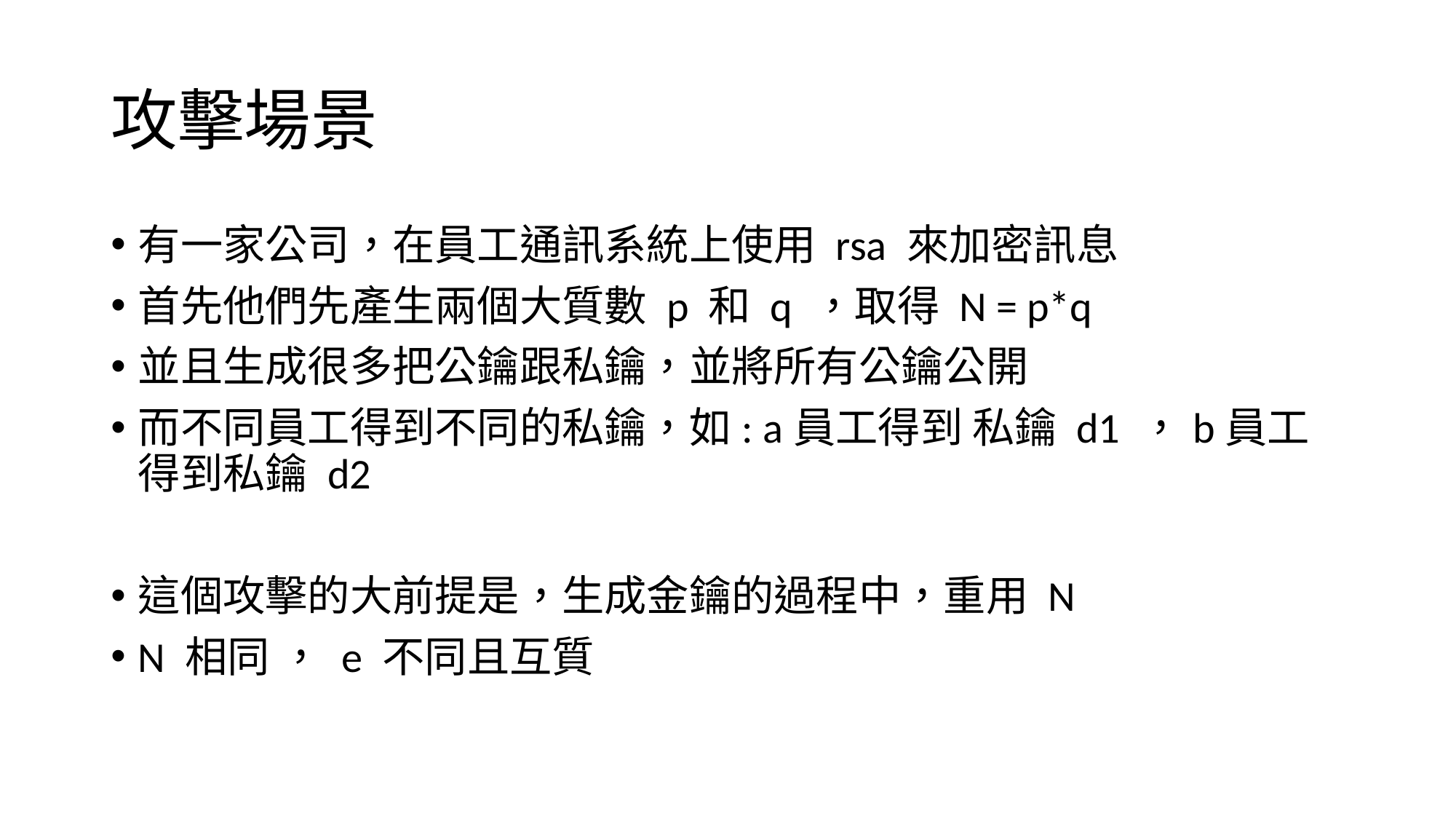

# 攻擊場景
有一家公司，在員工通訊系統上使用 rsa 來加密訊息
首先他們先產生兩個大質數 p 和 q ，取得 N = p*q
並且生成很多把公鑰跟私鑰，並將所有公鑰公開
而不同員工得到不同的私鑰，如: a員工得到 私鑰 d1 ，b員工得到私鑰 d2

這個攻擊的大前提是，生成金鑰的過程中，重用 N
N 相同 ， e 不同且互質